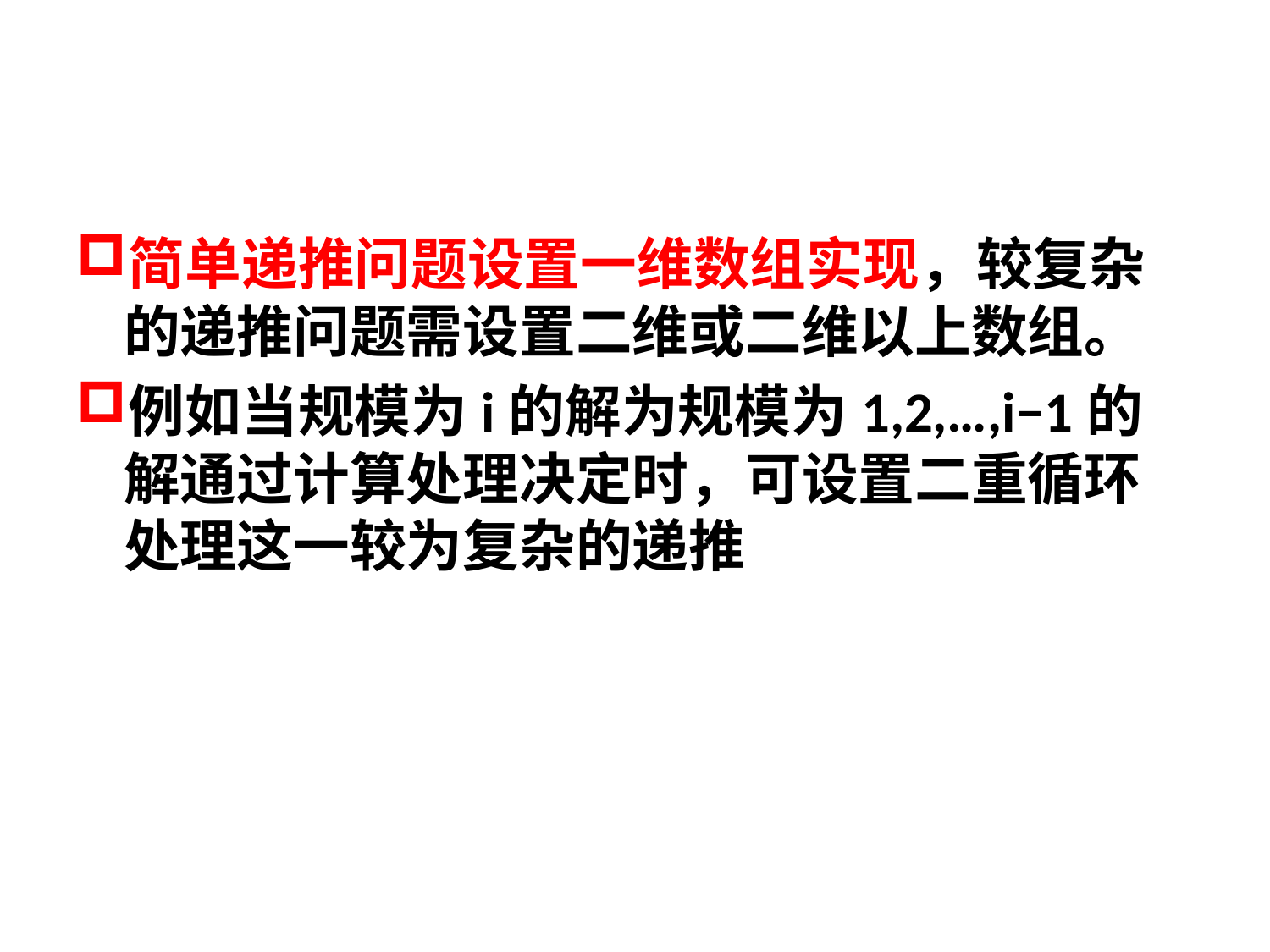

#
简单递推问题设置一维数组实现，较复杂的递推问题需设置二维或二维以上数组。
例如当规模为i的解为规模为1,2,…,i−1的解通过计算处理决定时，可设置二重循环处理这一较为复杂的递推